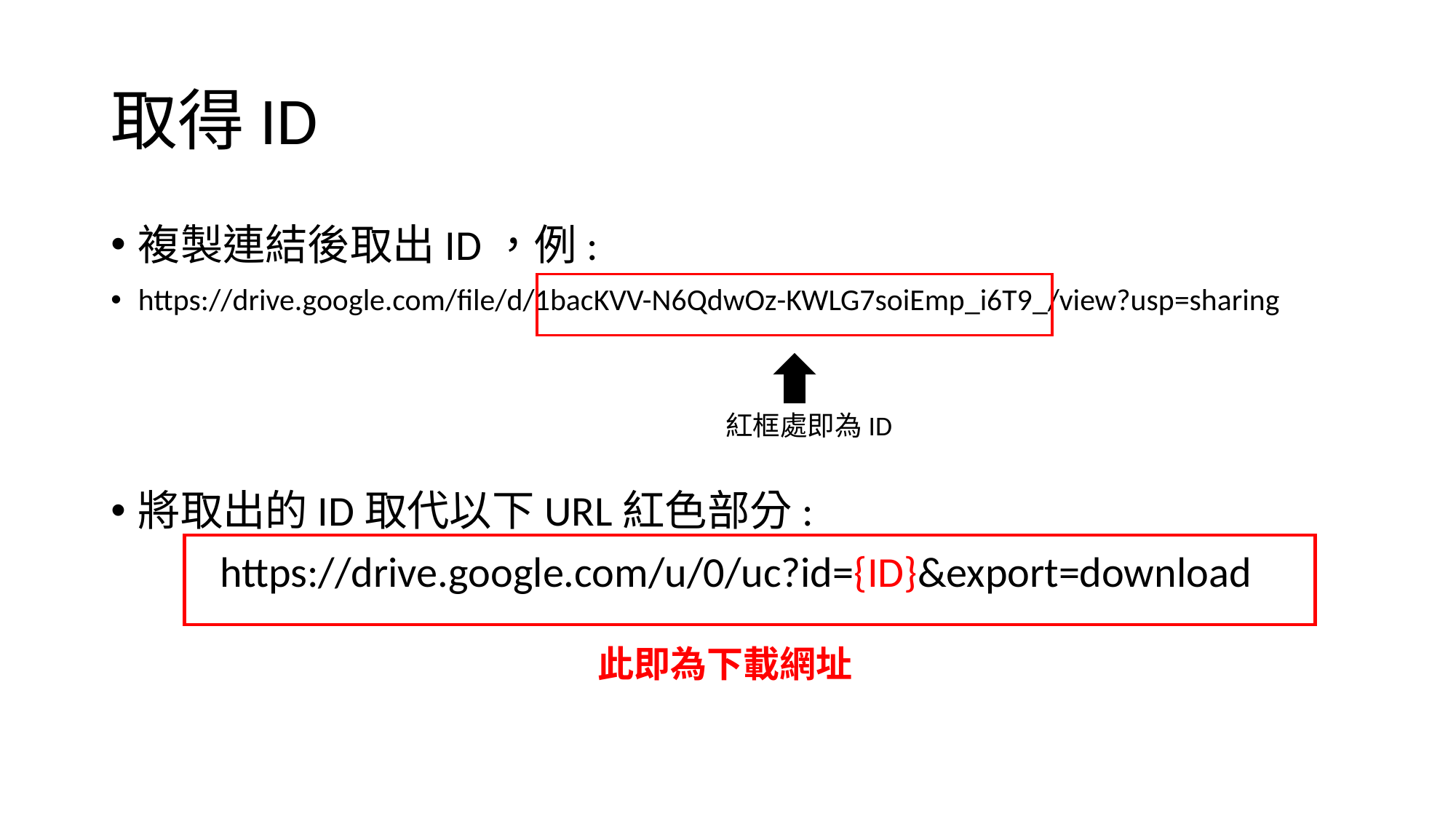

# 取得ID
複製連結後取出ID，例:
https://drive.google.com/file/d/1bacKVV-N6QdwOz-KWLG7soiEmp_i6T9_/view?usp=sharing

將取出的ID取代以下URL紅色部分:
	https://drive.google.com/u/0/uc?id={ID}&export=download

紅框處即為ID

此即為下載網址